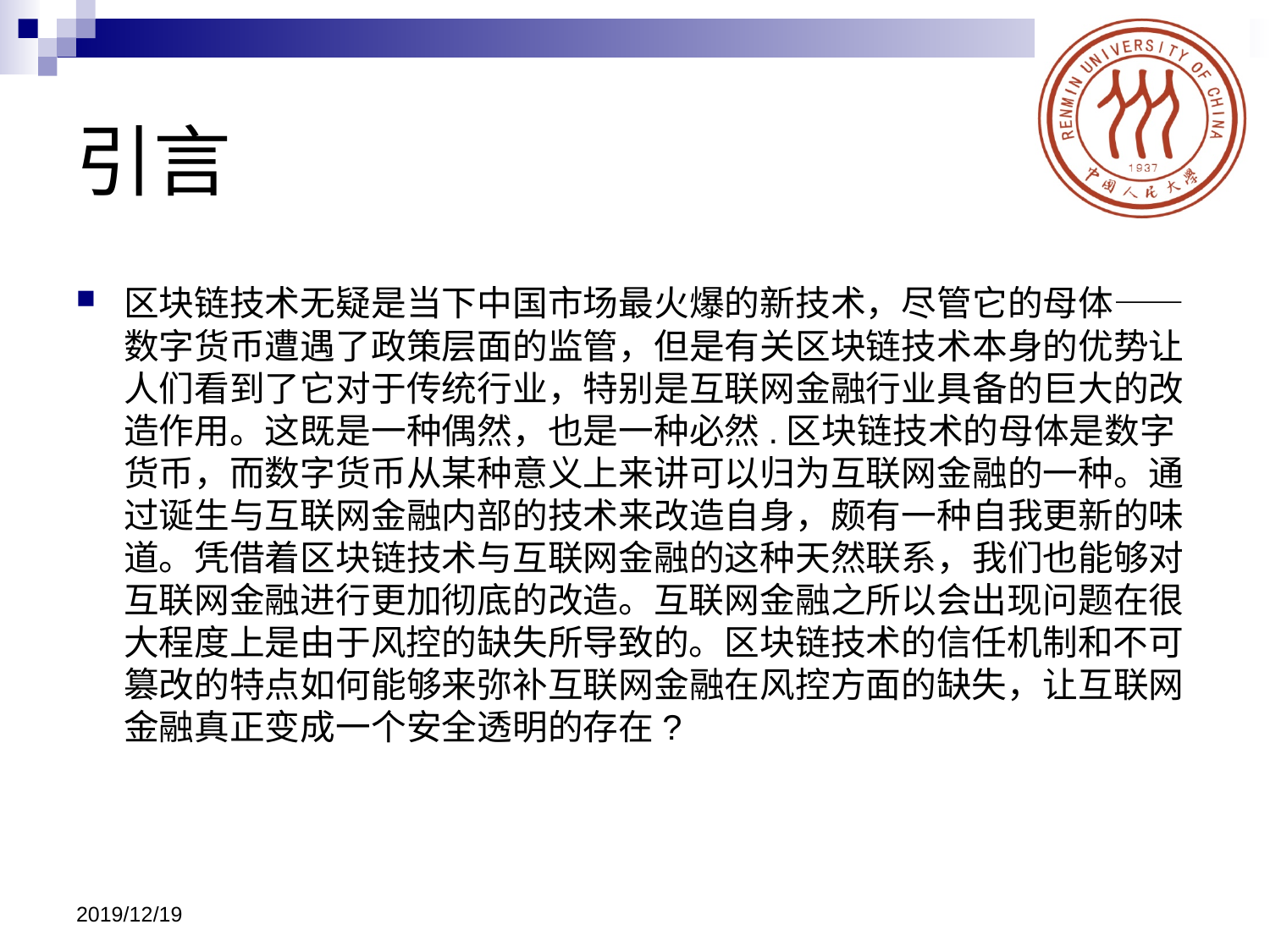

# 引言
区块链技术无疑是当下中国市场最火爆的新技术，尽管它的母体——数字货币遭遇了政策层面的监管，但是有关区块链技术本身的优势让人们看到了它对于传统行业，特别是互联网金融行业具备的巨大的改造作用。这既是一种偶然，也是一种必然.区块链技术的母体是数字货币，而数字货币从某种意义上来讲可以归为互联网金融的一种。通过诞生与互联网金融内部的技术来改造自身，颇有一种自我更新的味道。凭借着区块链技术与互联网金融的这种天然联系，我们也能够对互联网金融进行更加彻底的改造。互联网金融之所以会出现问题在很大程度上是由于风控的缺失所导致的。区块链技术的信任机制和不可篡改的特点如何能够来弥补互联网金融在风控方面的缺失，让互联网金融真正变成一个安全透明的存在?
2019/12/19